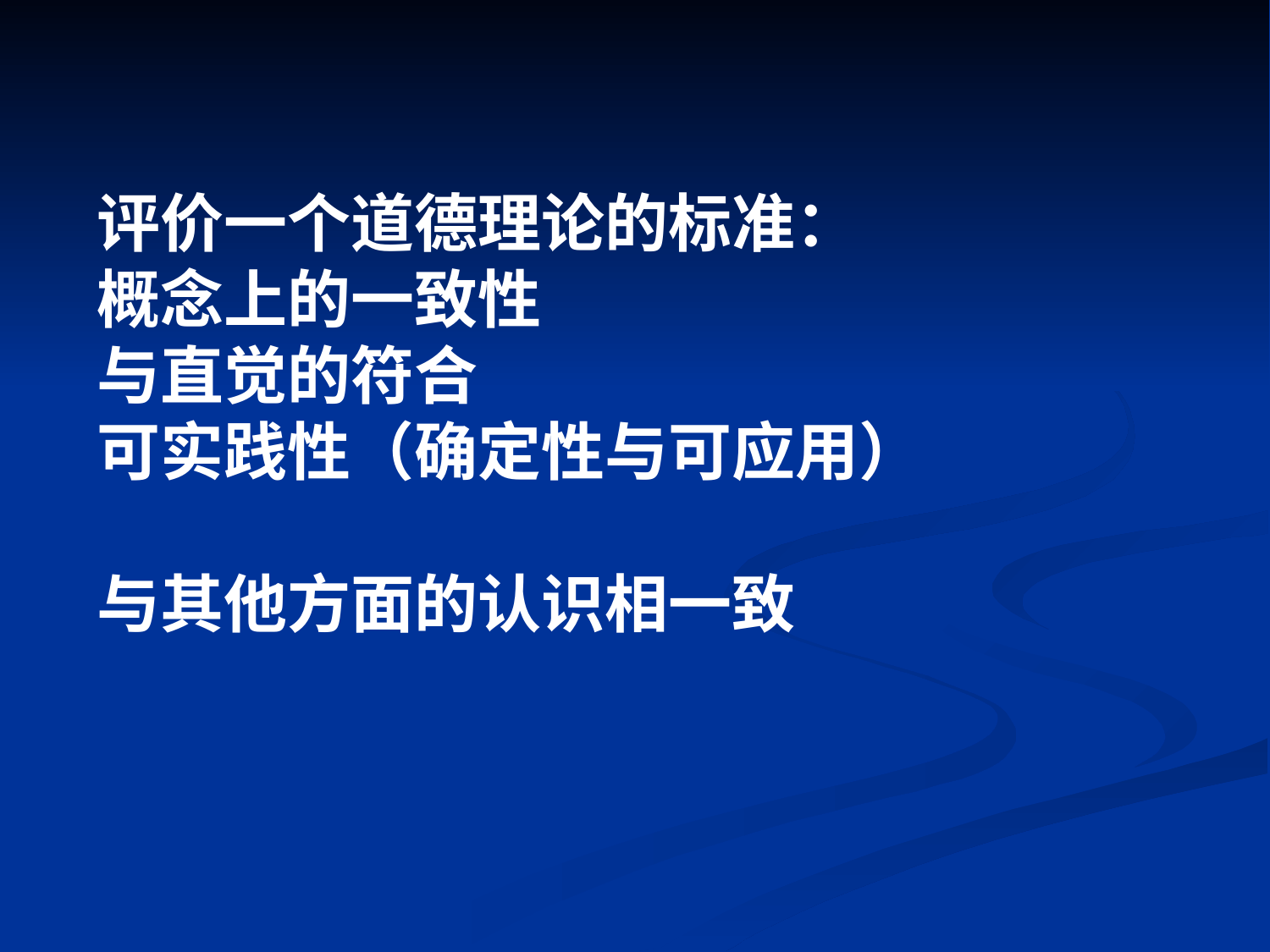

评价一个道德理论的标准：
概念上的一致性
与直觉的符合
可实践性（确定性与可应用）

与其他方面的认识相一致